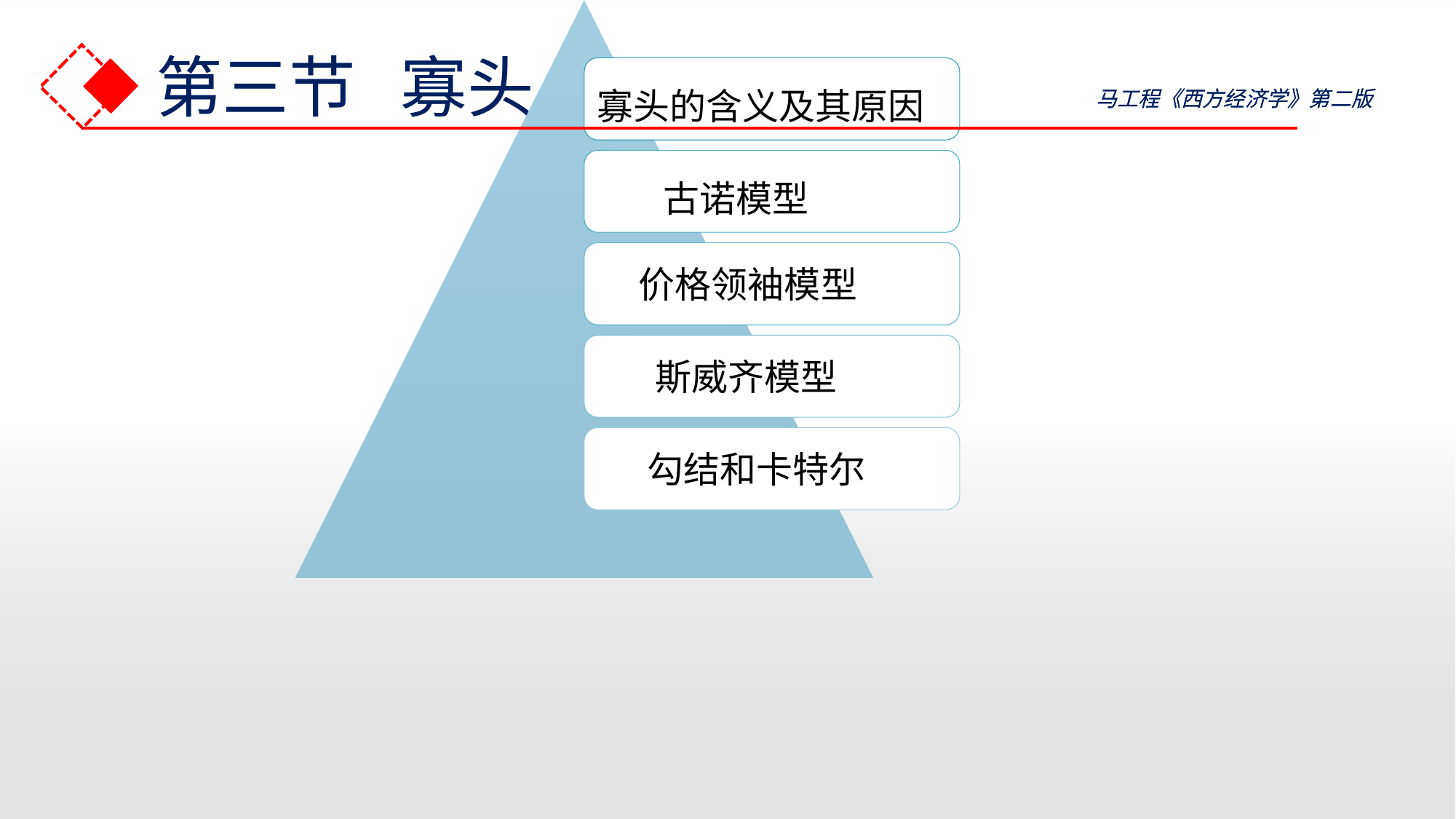

# 第三节   寡头

马工程《西方经济学》第二版

寡头的含义及其原因

       古诺模型
    价格领袖模型
      斯威齐模型
     勾结和卡特尔